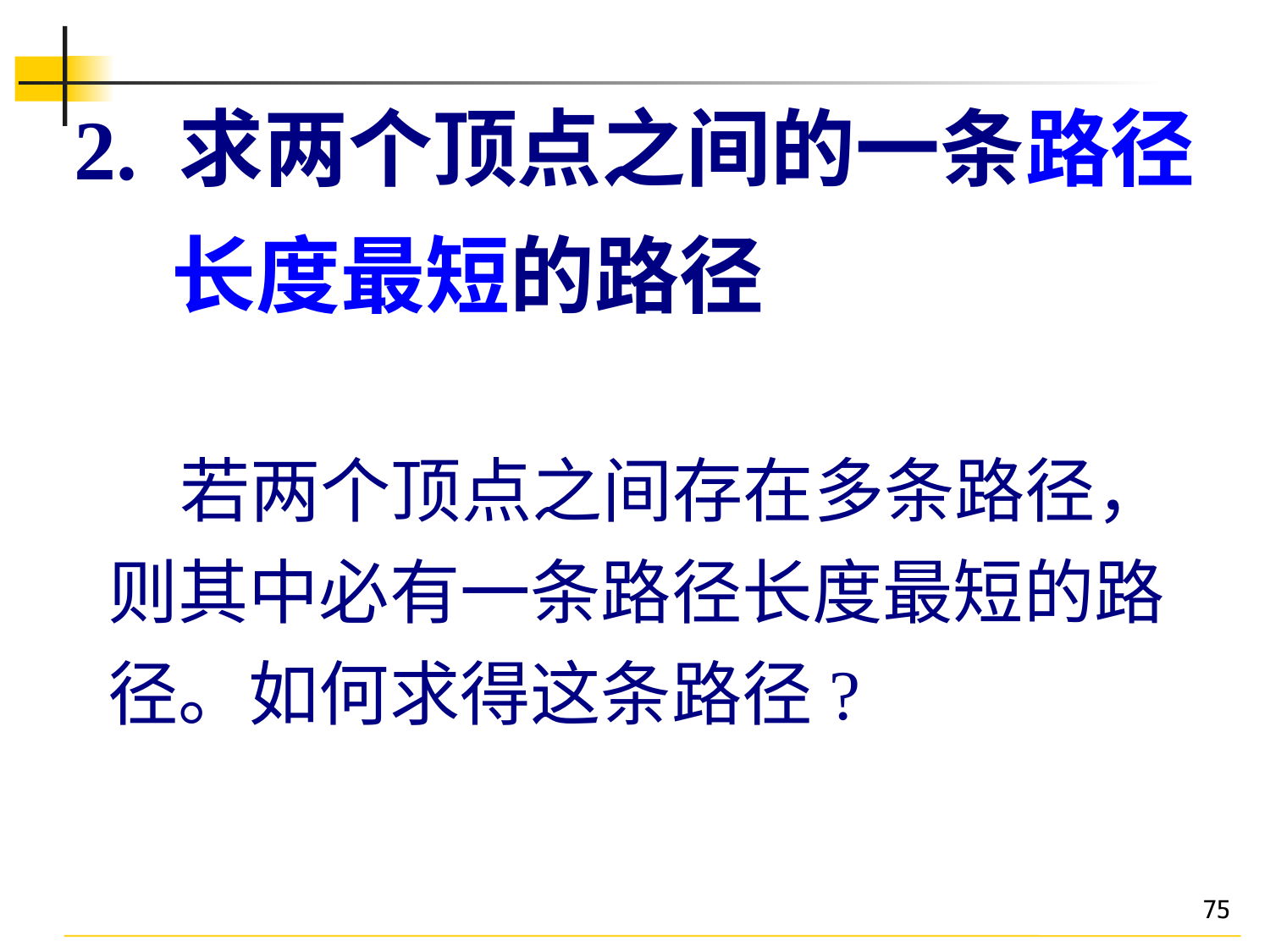

2. 求两个顶点之间的一条路径
    长度最短的路径
    若两个顶点之间存在多条路径，则其中必有一条路径长度最短的路径。如何求得这条路径?
75